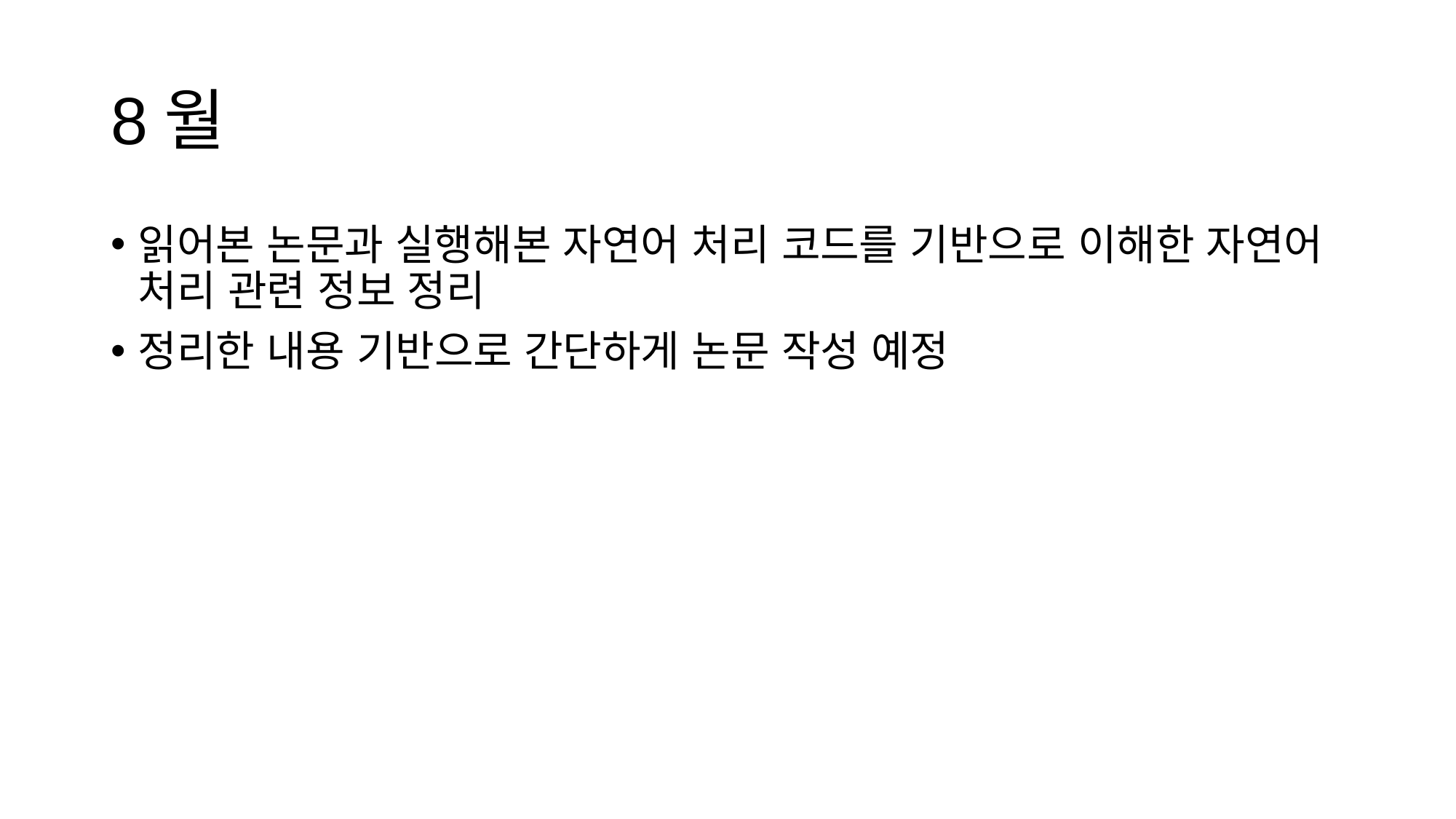

# 8월
읽어본 논문과 실행해본 자연어 처리 코드를 기반으로 이해한 자연어 처리 관련 정보 정리
정리한 내용 기반으로 간단하게 논문 작성 예정